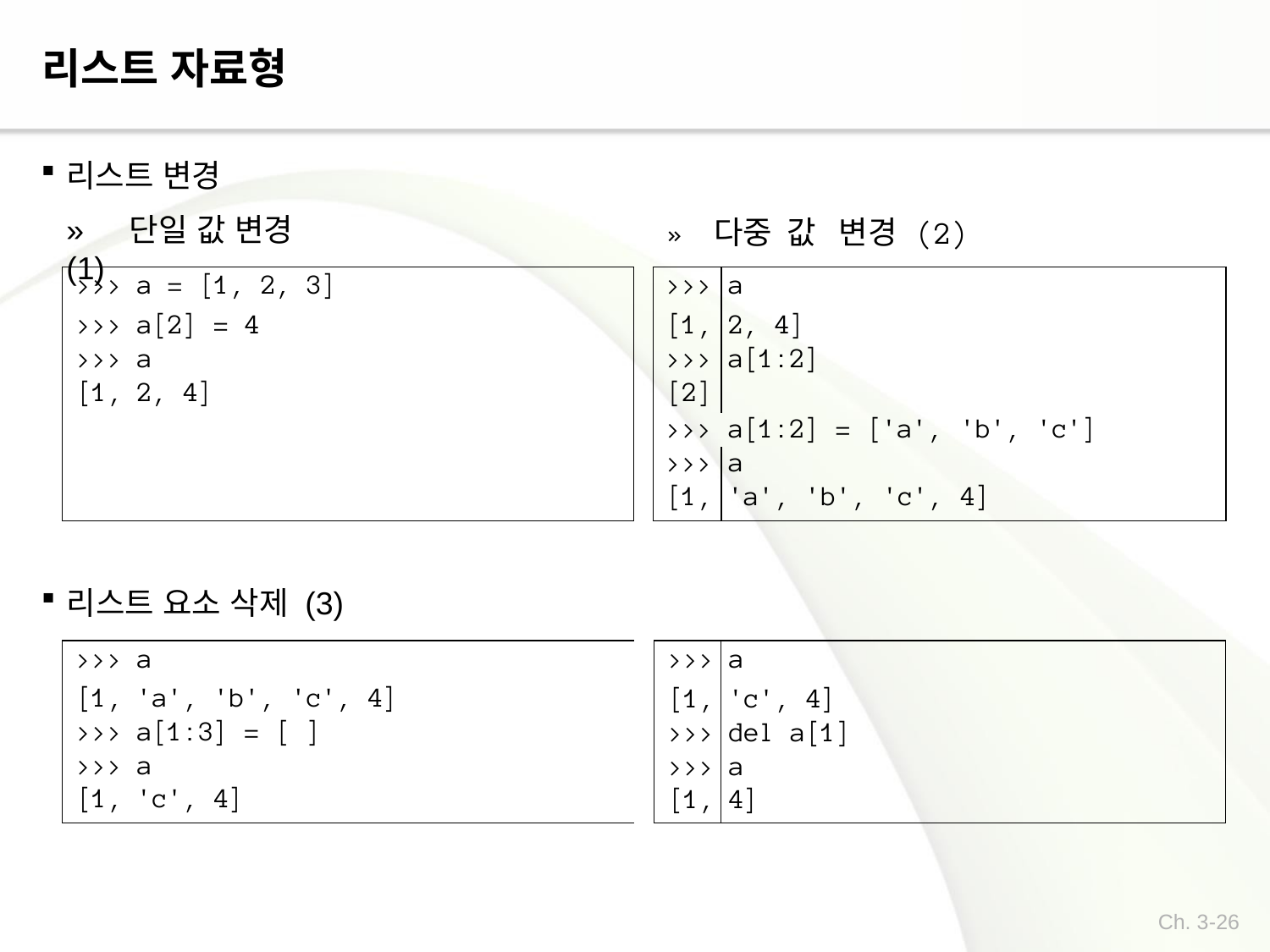

# 리스트 자료형
리스트 변경
»	단일 값 변경 (1)
» 다중 값	변경 (2)
| >>> | a = [1, 2, | 3] |  | >>> | a |  |
| --- | --- | --- | --- | --- | --- | --- |
| >>> | a[2] = 4 |  |  | [1, | 2, 4] |  |
| >>> | a |  |  | >>> | a[1:2] |  |
| [1, | 2, 4] |  |  | [2] |  |  |
|  |  |  |  | >>> | a[1:2] = ['a', | 'b', 'c'] |
|  |  |  |  | >>> | a |  |
|  |  |  |  | [1, | 'a', 'b', 'c', | 4] |
리스트 요소 삭제 (3)
| >>> | a |  | >>> | a |
| --- | --- | --- | --- | --- |
| [1, | 'a', 'b', 'c', 4] |  | [1, | 'c', 4] |
| >>> | a[1:3] = [ ] |  | >>> | del a[1] |
| >>> | a |  | >>> | a |
| [1, | 'c', 4] |  | [1, | 4] |
Ch. 3-26